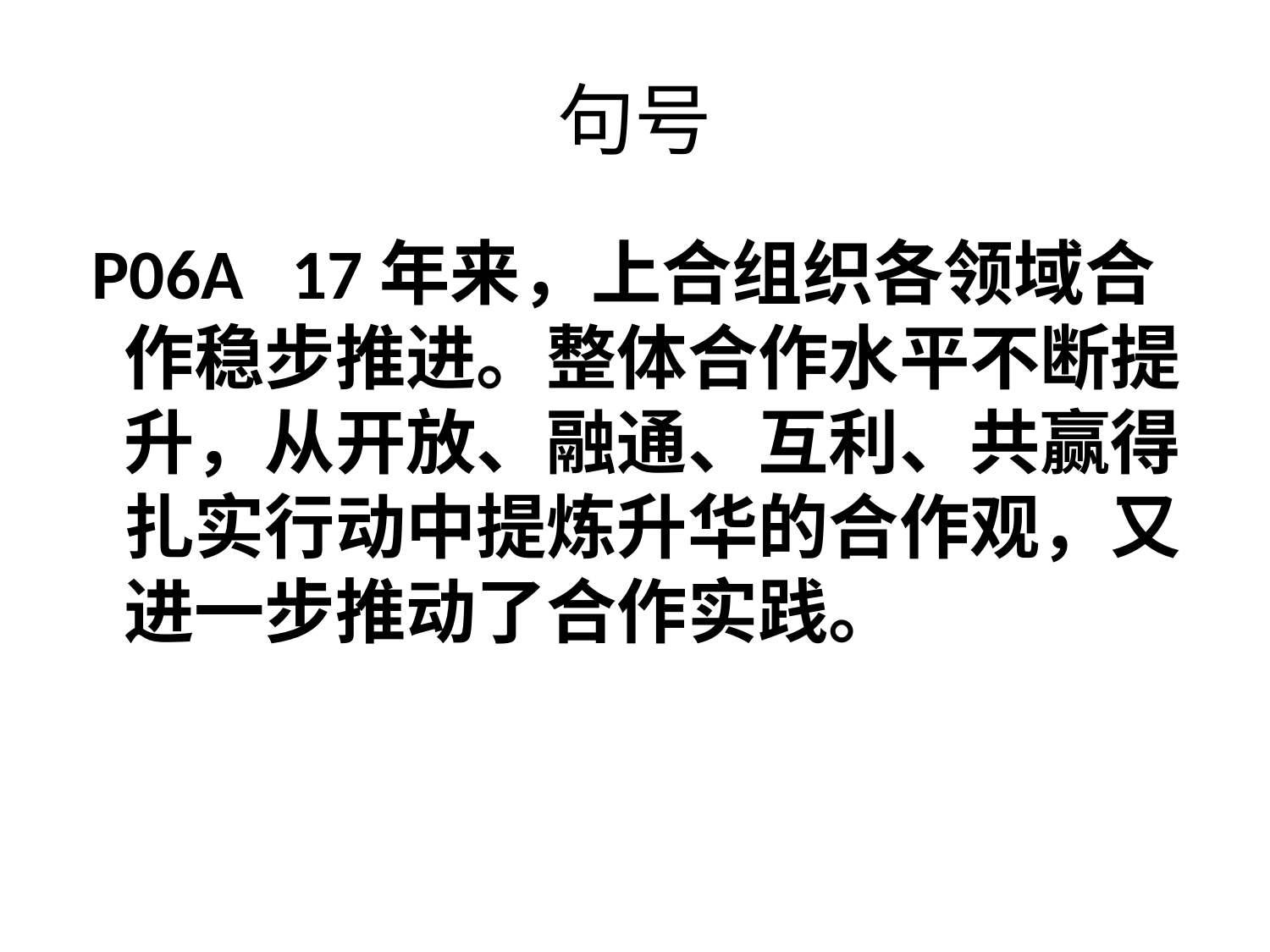

# 句号
 P06A   17年来，上合组织各领域合作稳步推进。整体合作水平不断提升，从开放、融通、互利、共赢得扎实行动中提炼升华的合作观，又进一步推动了合作实践。